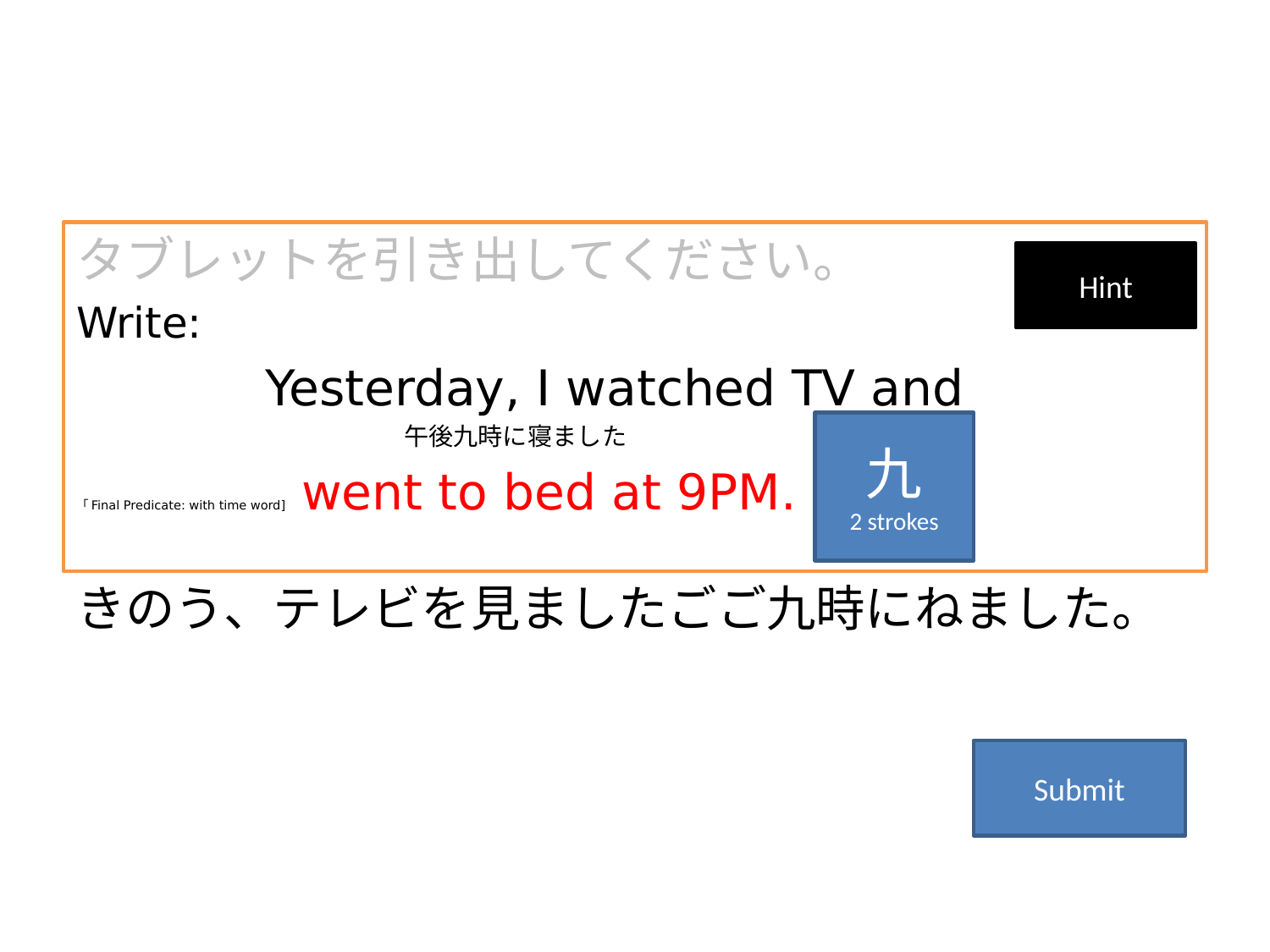

#
タブレットを引き出してください。
Write:
	    Yesterday, I watched TV and
		　　　　　　午後九時に寝ました
「Final Predicate: with time word] went to bed at 9PM.

Hint
九
2 strokes
きのう、テレビを見ましたごご九時にねました。
Submit